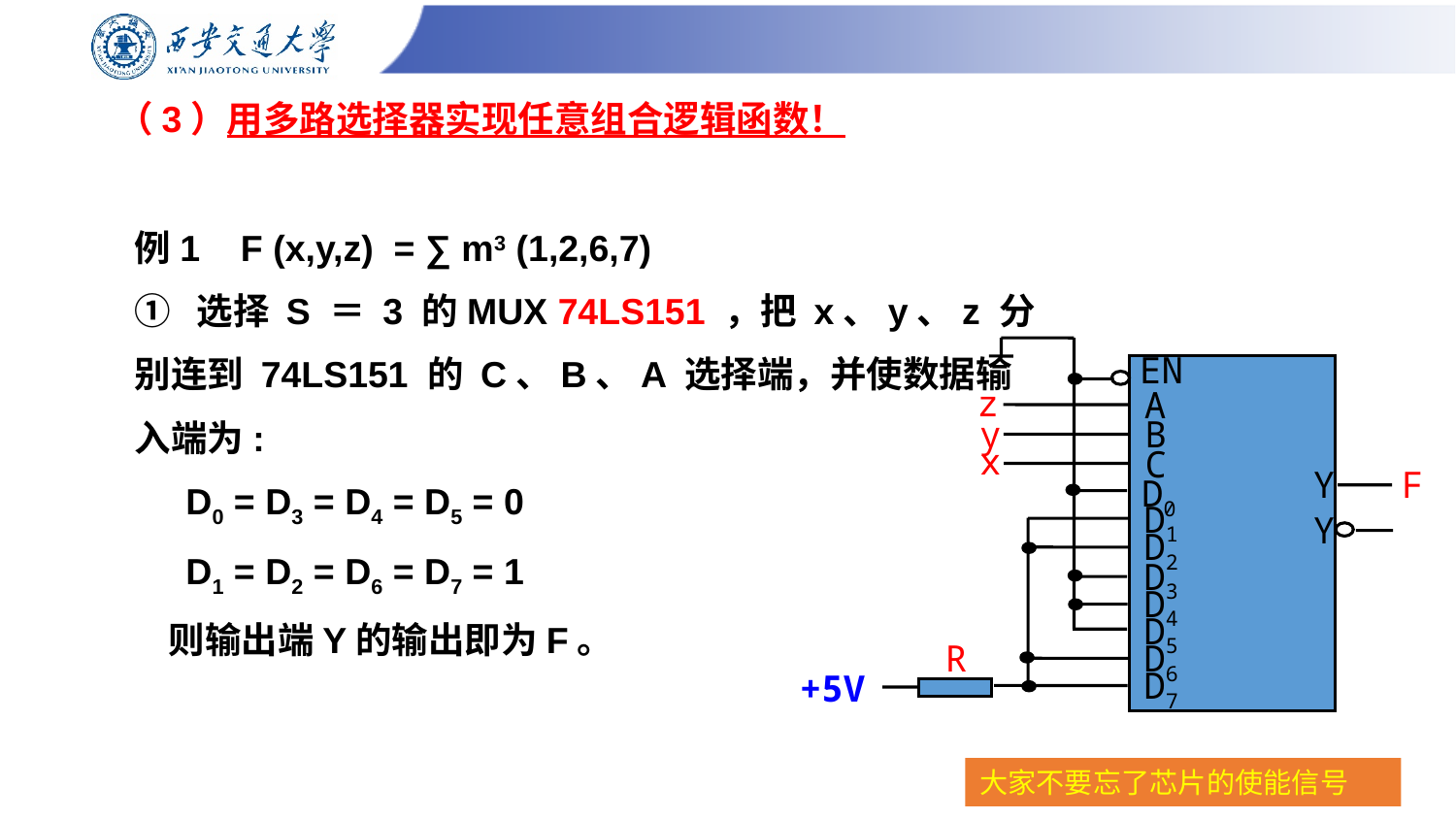

# （3）用多路选择器实现任意组合逻辑函数！
例1    F (x,y,z)  = ∑ m3 (1,2,6,7)
①  选择 S ＝ 3 的MUX 74LS151 ，把 x、y、z 分
别连到 74LS151 的 C、B、A 选择端，并使数据输
入端为:
     D0 = D3 = D4 = D5 = 0
     D1 = D2 = D6 = D7 = 1
   则输出端Y的输出即为F。

EN

z

A

y

B
x

C
 Y
F

D0

D1

 Y
D2

D3

D4

D5

R
D6

D7
+5V

大家不要忘了芯片的使能信号